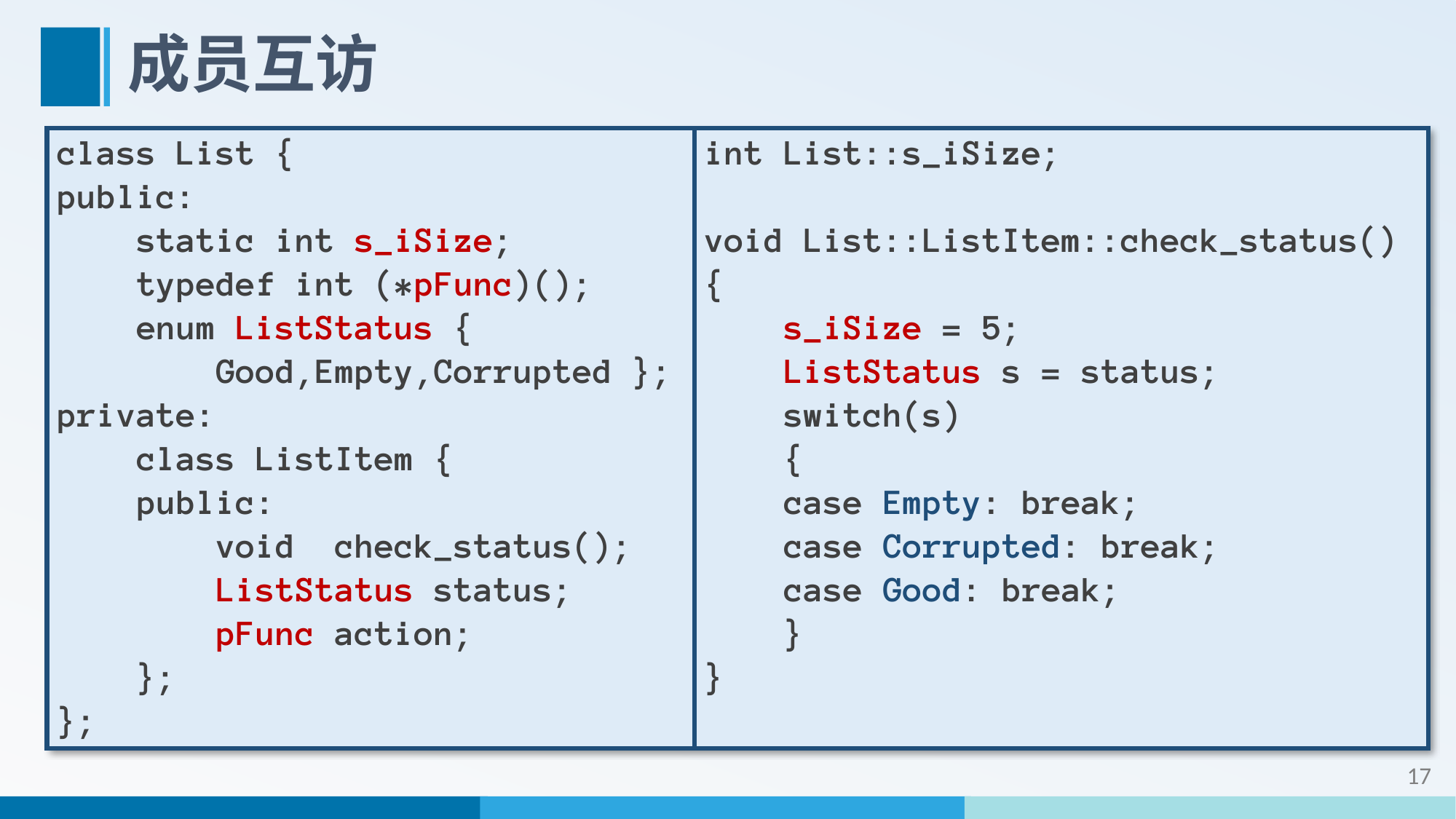

# 成员互访
class List {
public:
    static int s_iSize;
    typedef int (*pFunc)();
    enum ListStatus {
        Good,Empty,Corrupted };
private:
    class ListItem {
    public:
        void  check_status();
        ListStatus status;
        pFunc action;
    };
};
int List::s_iSize;

void List::ListItem::check_status()
{
    s_iSize = 5;
    ListStatus s = status;
    switch(s)
    {
    case Empty: break;
    case Corrupted: break;
    case Good: break;
    }
}